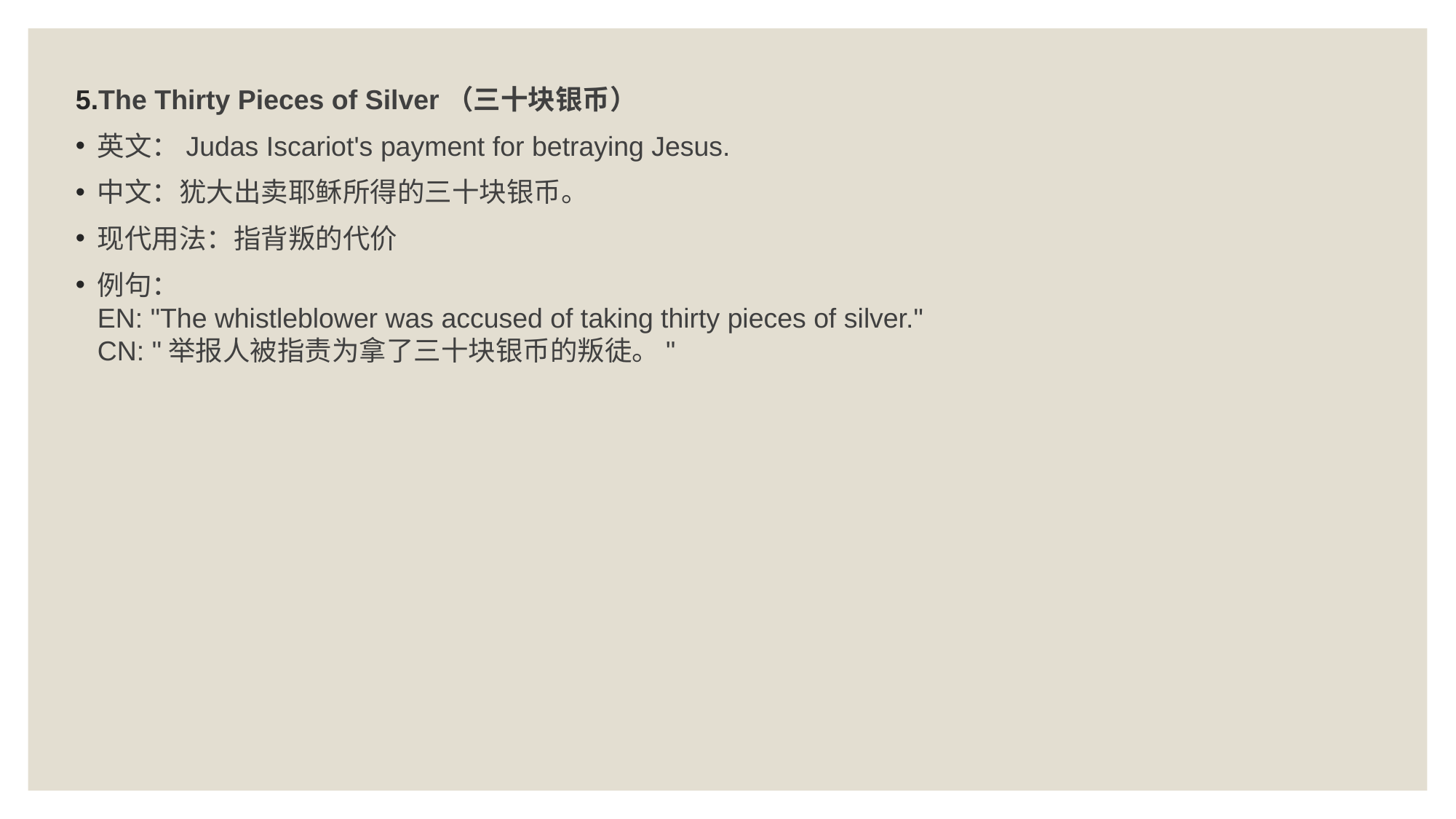

The Thirty Pieces of Silver（三十块银币）
英文：Judas Iscariot's payment for betraying Jesus.
中文：犹大出卖耶稣所得的三十块银币。
现代用法：指背叛的代价
例句：
EN: "The whistleblower was accused of taking thirty pieces of silver."
CN: "举报人被指责为拿了三十块银币的叛徒。"

#